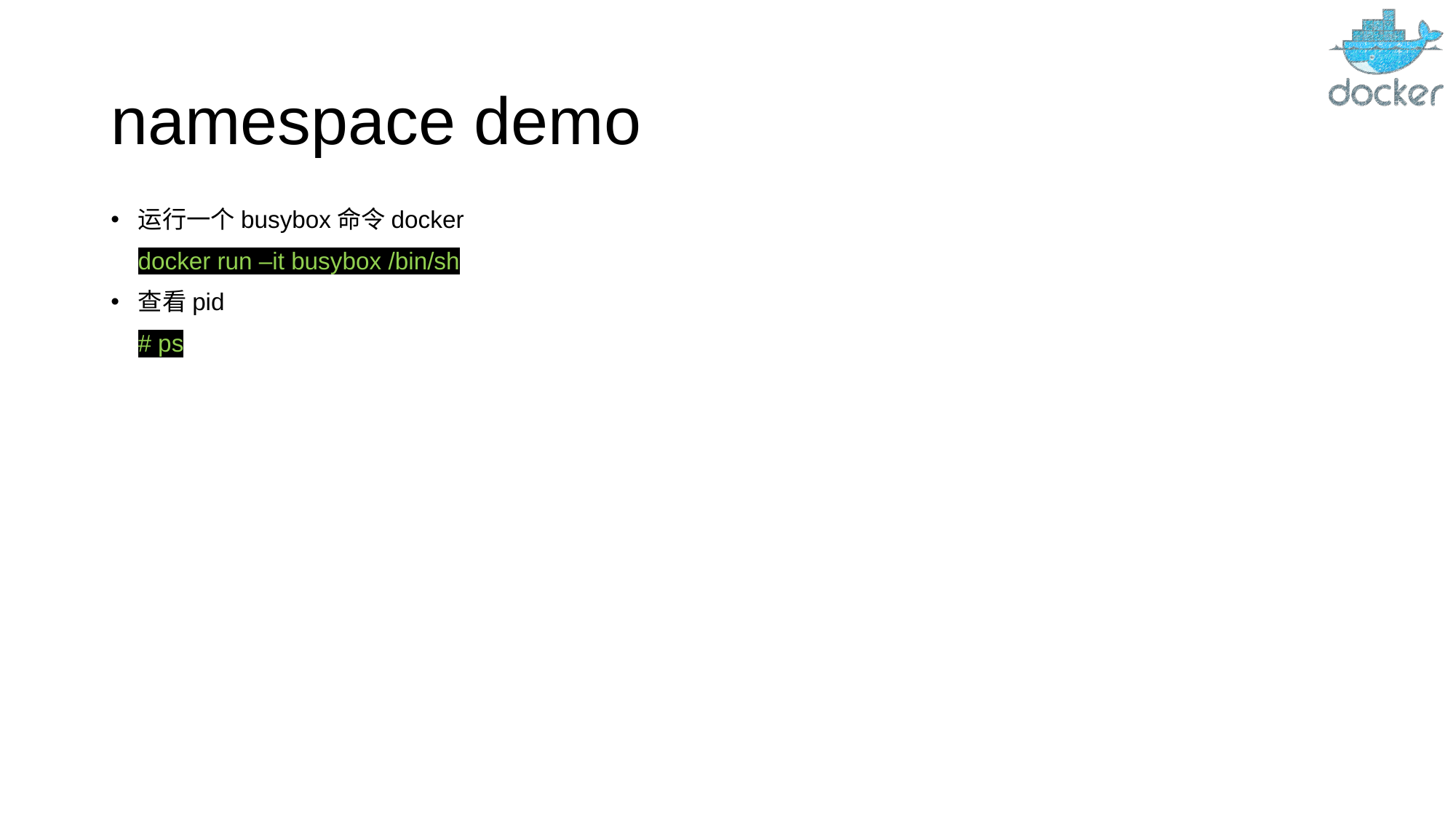

# namespace demo
运行一个busybox命令docker
    docker run –it busybox /bin/sh
查看pid
    # ps